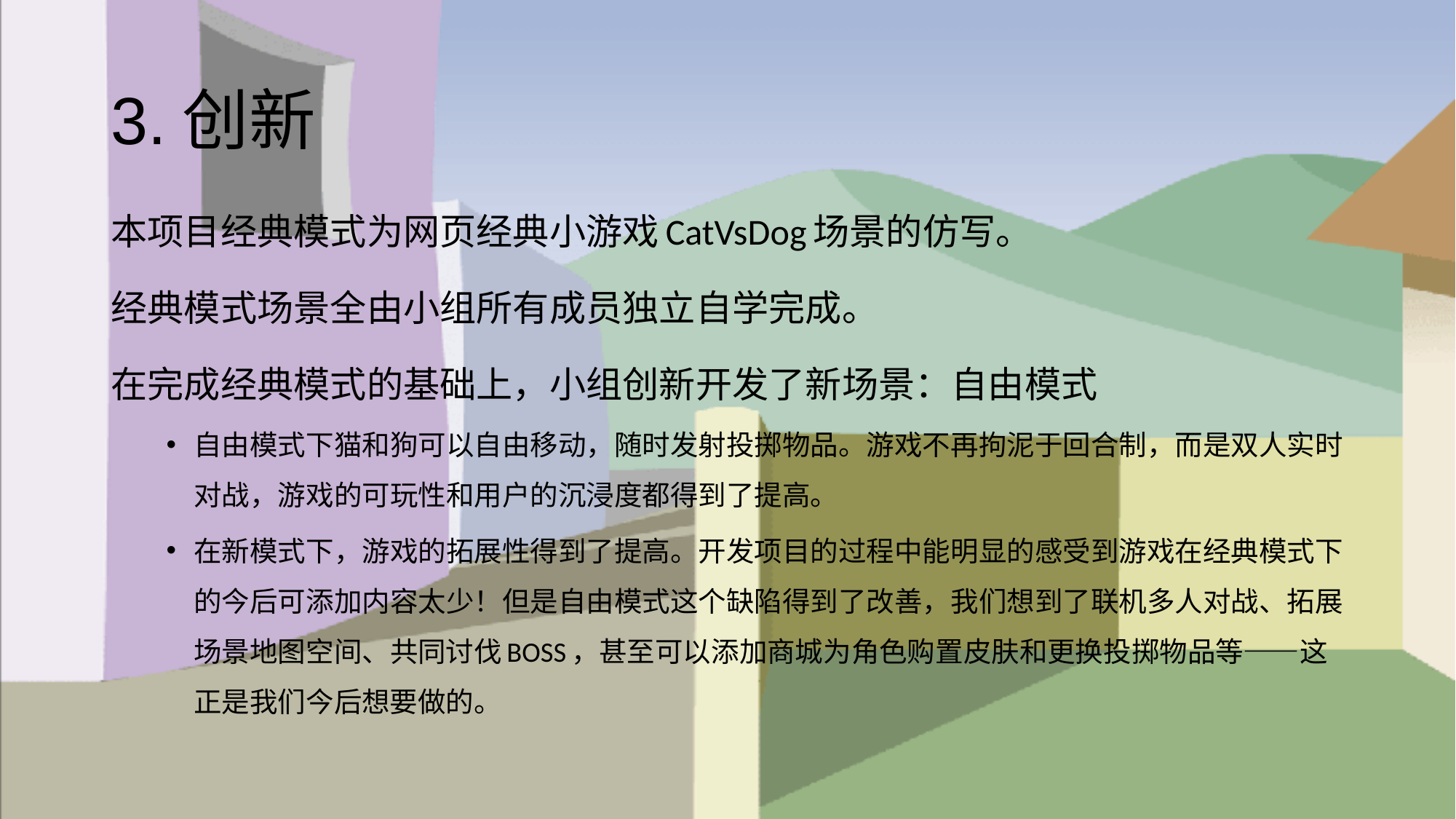

# 3.创新
本项目经典模式为网页经典小游戏CatVsDog场景的仿写。
经典模式场景全由小组所有成员独立自学完成。
在完成经典模式的基础上，小组创新开发了新场景：自由模式
自由模式下猫和狗可以自由移动，随时发射投掷物品。游戏不再拘泥于回合制，而是双人实时对战，游戏的可玩性和用户的沉浸度都得到了提高。
在新模式下，游戏的拓展性得到了提高。开发项目的过程中能明显的感受到游戏在经典模式下的今后可添加内容太少！但是自由模式这个缺陷得到了改善，我们想到了联机多人对战、拓展场景地图空间、共同讨伐BOSS，甚至可以添加商城为角色购置皮肤和更换投掷物品等——这正是我们今后想要做的。